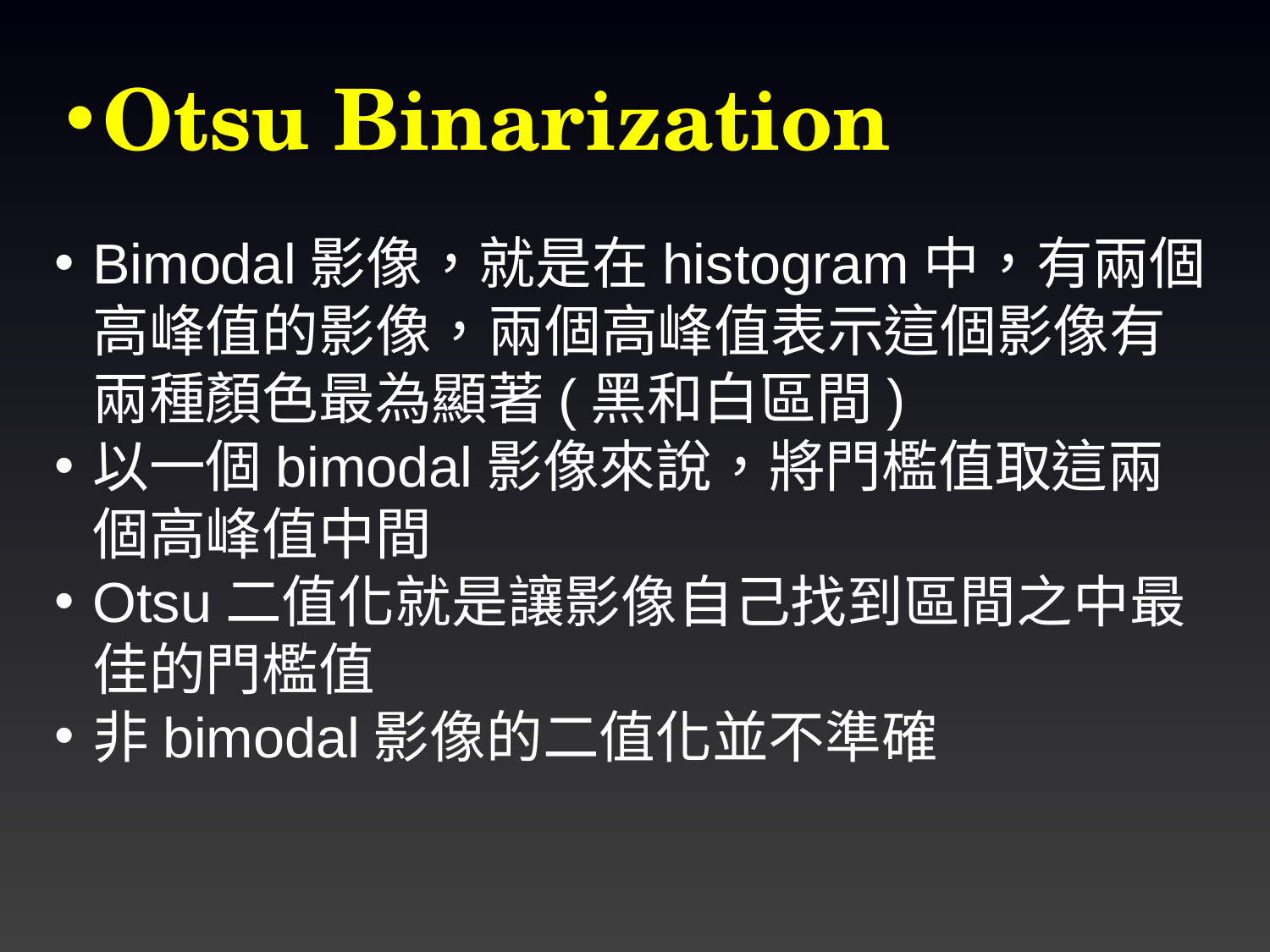

Otsu Binarization
Bimodal影像，就是在histogram中，有兩個高峰值的影像，兩個高峰值表示這個影像有兩種顏色最為顯著(黑和白區間)
以一個bimodal影像來說，將門檻值取這兩個高峰值中間
Otsu二值化就是讓影像自己找到區間之中最佳的門檻值
非bimodal影像的二值化並不準確